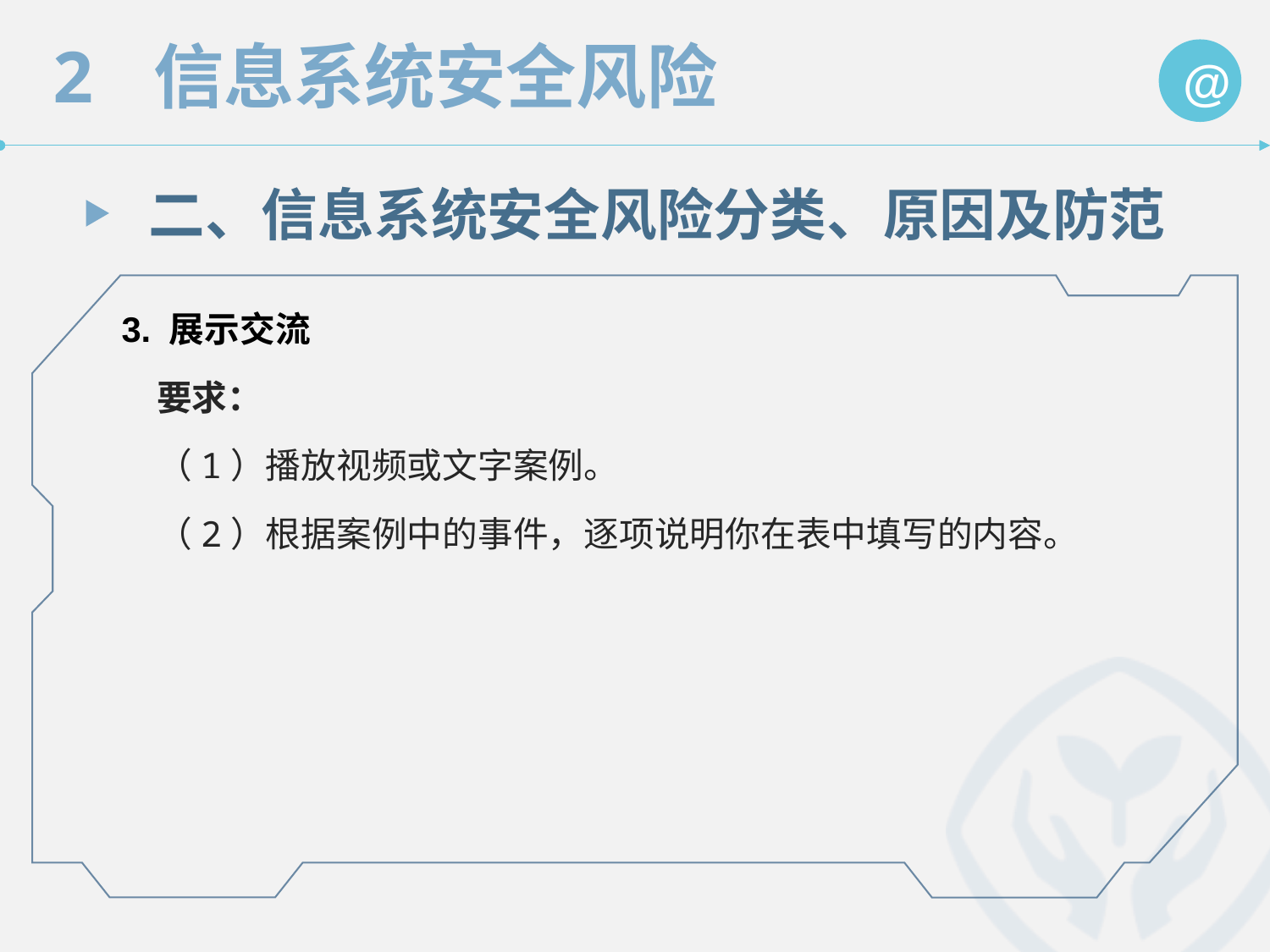

二、信息系统安全风险分类、原因及防范

3. 展示交流
　要求：
　（1）播放视频或文字案例。
　（2）根据案例中的事件，逐项说明你在表中填写的内容。